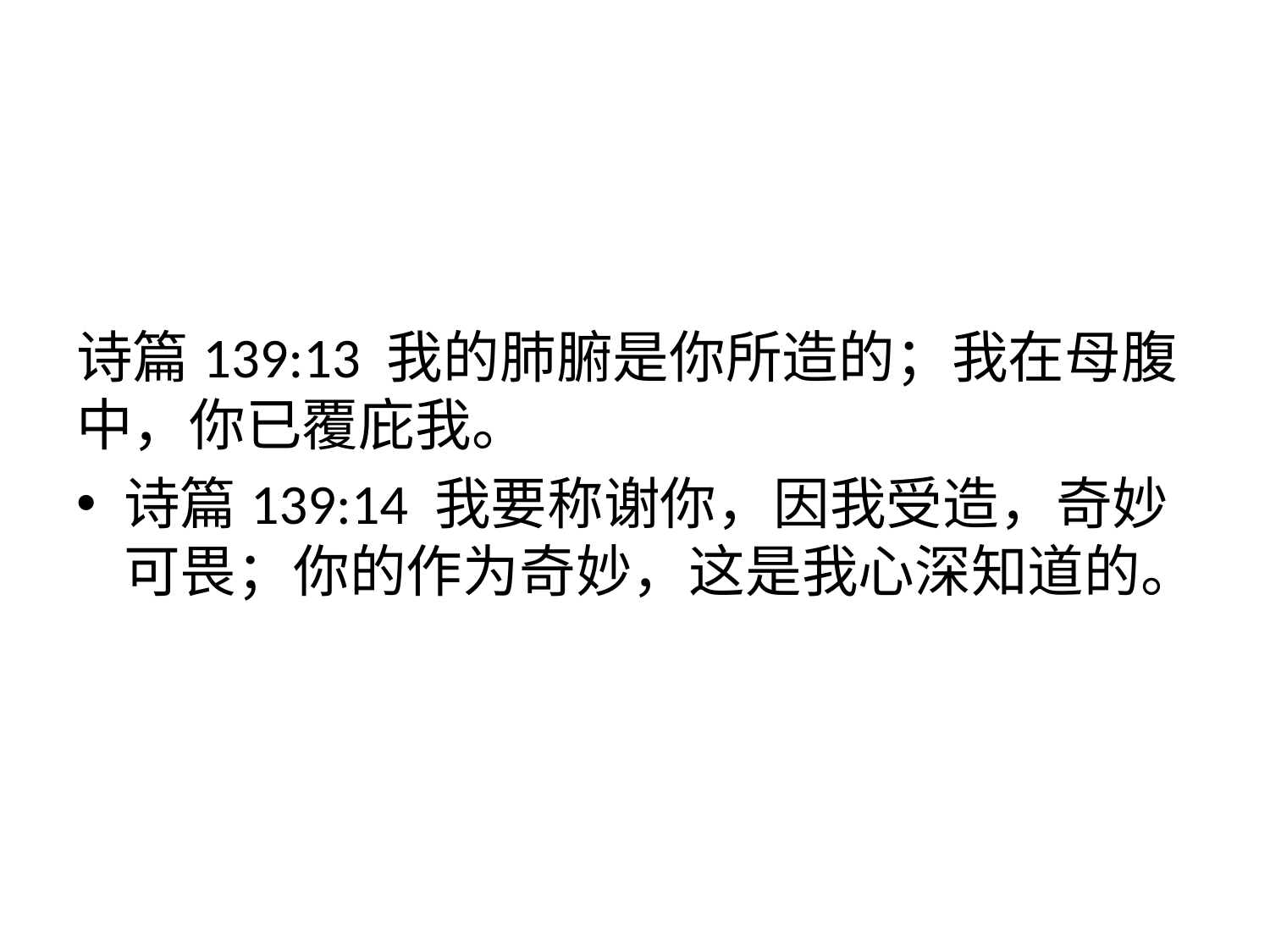

#

诗篇139:13 我的肺腑是你所造的；我在母腹中，你已覆庇我。
诗篇139:14 我要称谢你，因我受造，奇妙可畏；你的作为奇妙，这是我心深知道的。